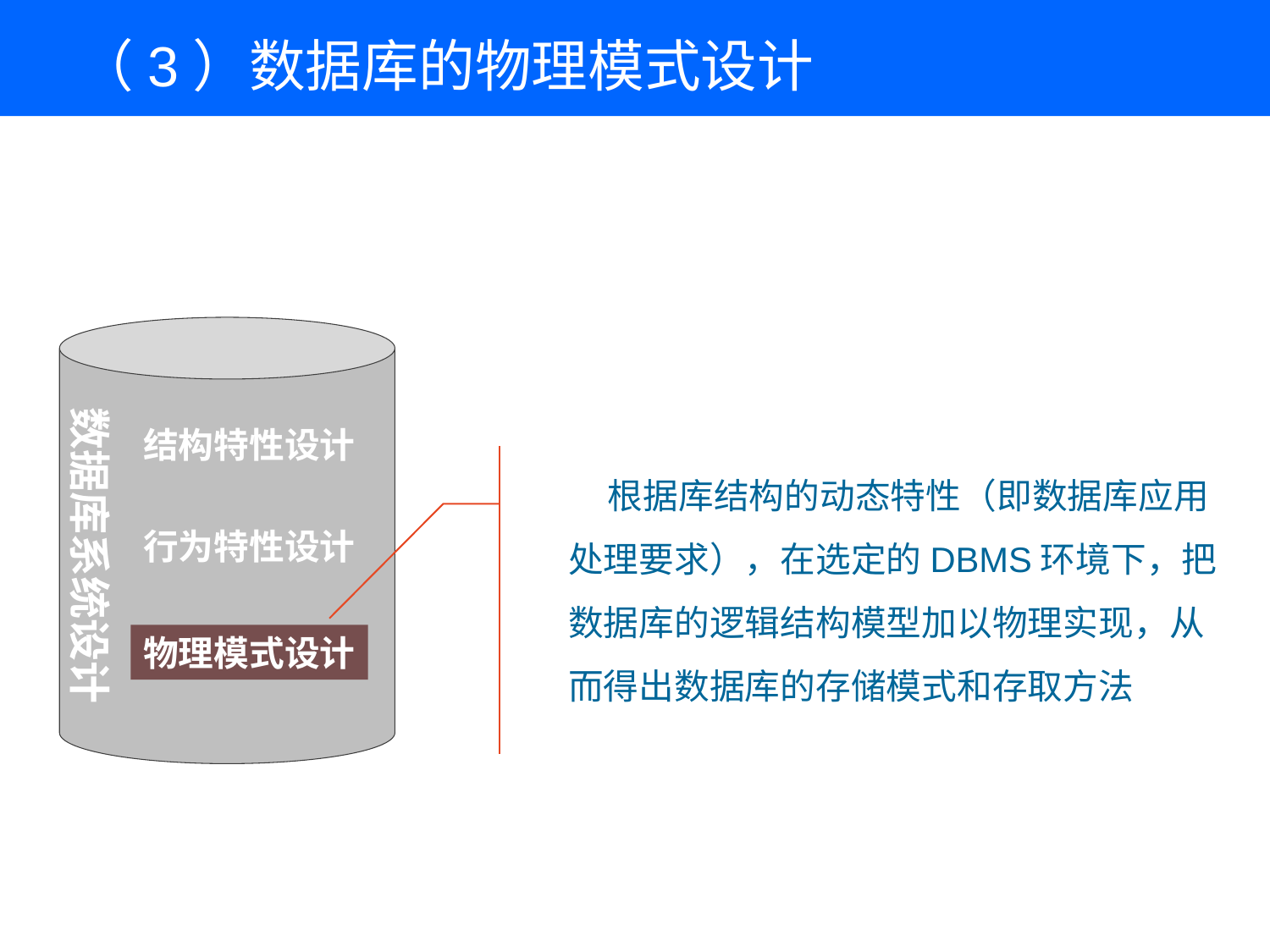

# （3）数据库的物理模式设计
数据库系统设计
结构特性设计
    根据库结构的动态特性（即数据库应用处理要求），在选定的DBMS环境下，把数据库的逻辑结构模型加以物理实现，从而得出数据库的存储模式和存取方法
行为特性设计
物理模式设计